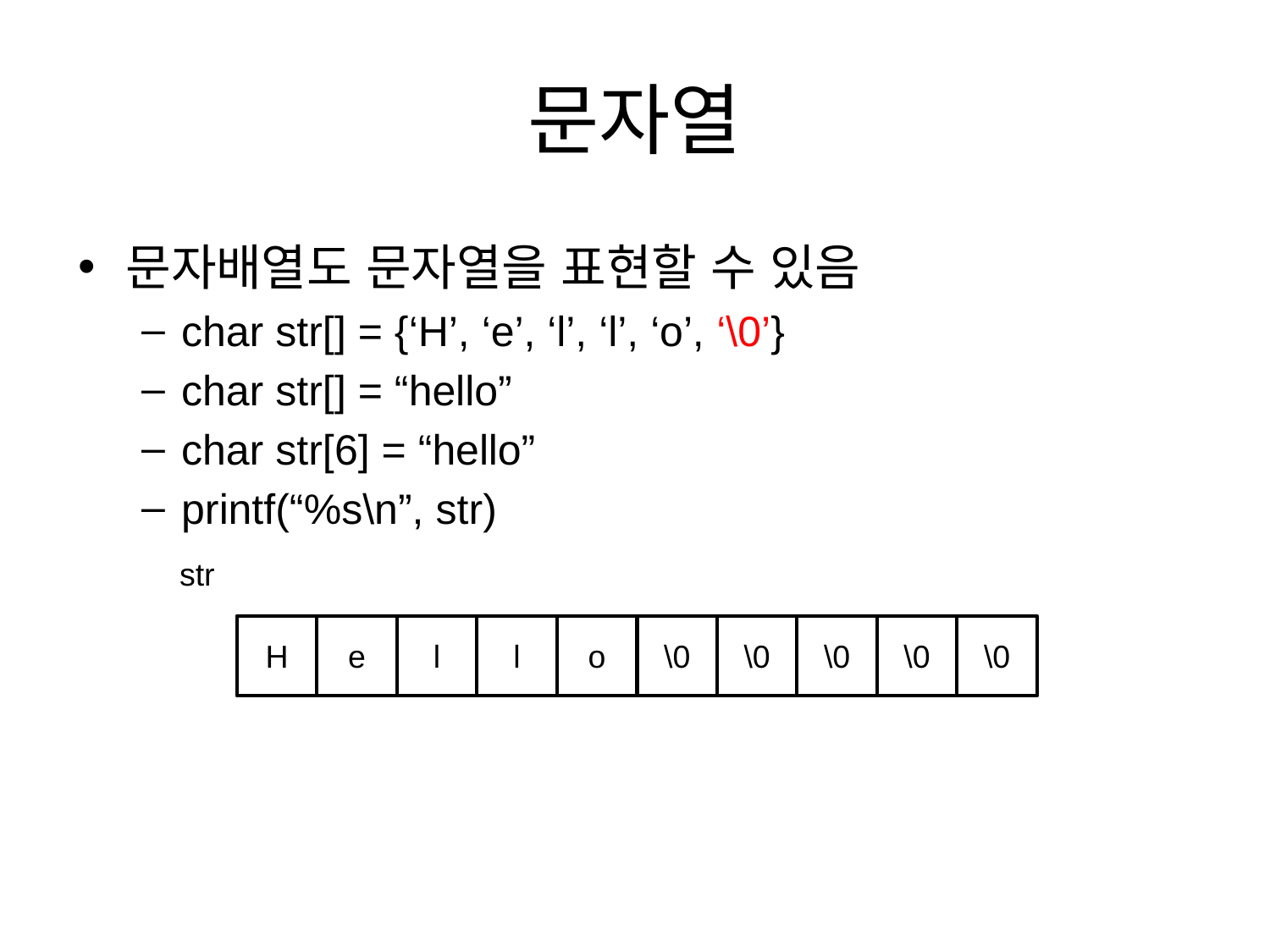

# 문자열
문자배열도 문자열을 표현할 수 있음
char str[] = {‘H’, ‘e’, ‘l’, ‘l’, ‘o’, ‘\0’}
char str[] = “hello”
char str[6] = “hello”
printf(“%s\n”, str)
str
H
e
l
l
o
\0
\0
\0
\0
\0